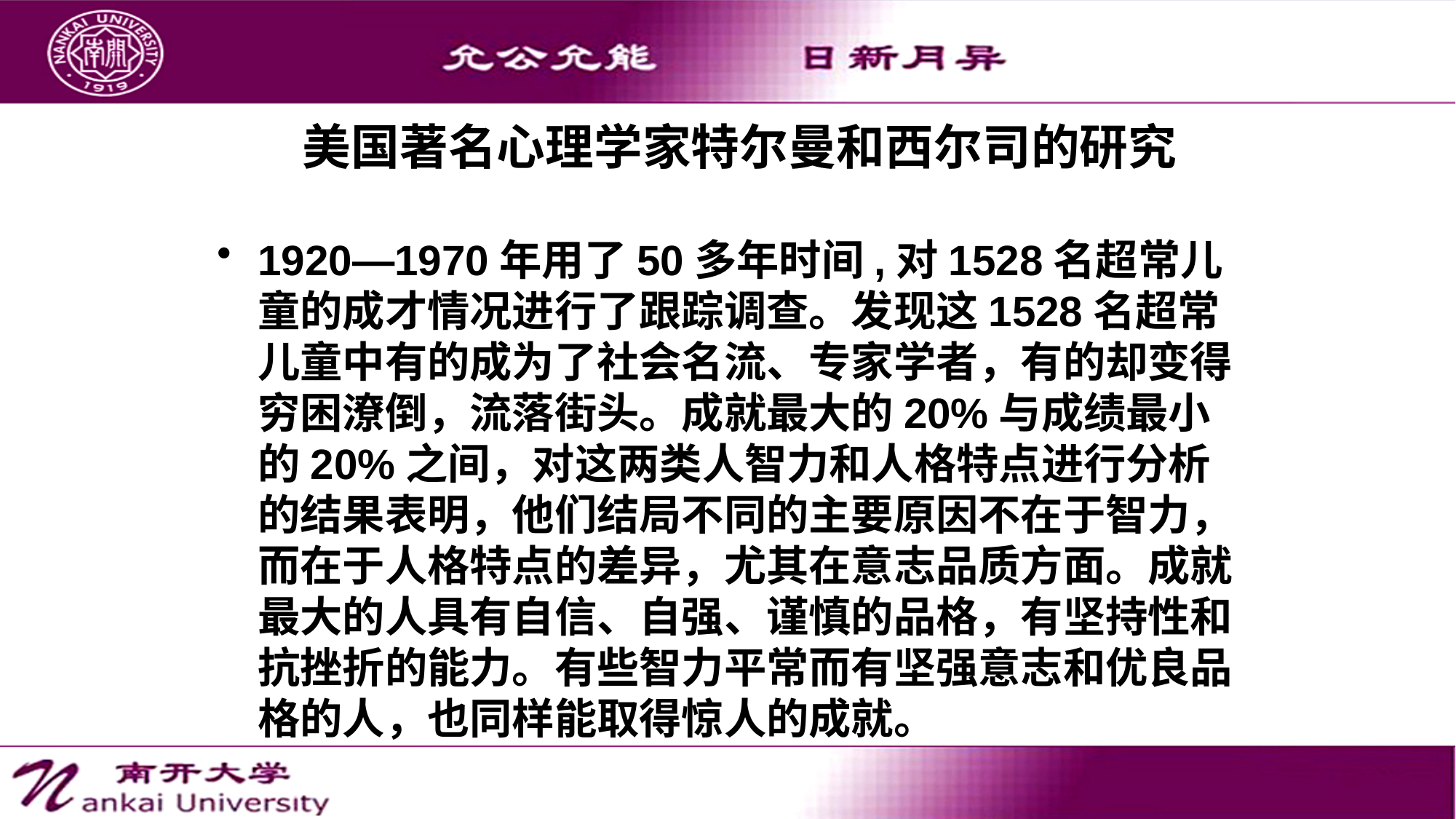

# 美国著名心理学家特尔曼和西尔司的研究
1920—1970年用了50多年时间,对1528名超常儿童的成才情况进行了跟踪调查。发现这1528名超常儿童中有的成为了社会名流、专家学者，有的却变得穷困潦倒，流落街头。成就最大的20%与成绩最小的20%之间，对这两类人智力和人格特点进行分析的结果表明，他们结局不同的主要原因不在于智力，而在于人格特点的差异，尤其在意志品质方面。成就最大的人具有自信、自强、谨慎的品格，有坚持性和抗挫折的能力。有些智力平常而有坚强意志和优良品格的人，也同样能取得惊人的成就。